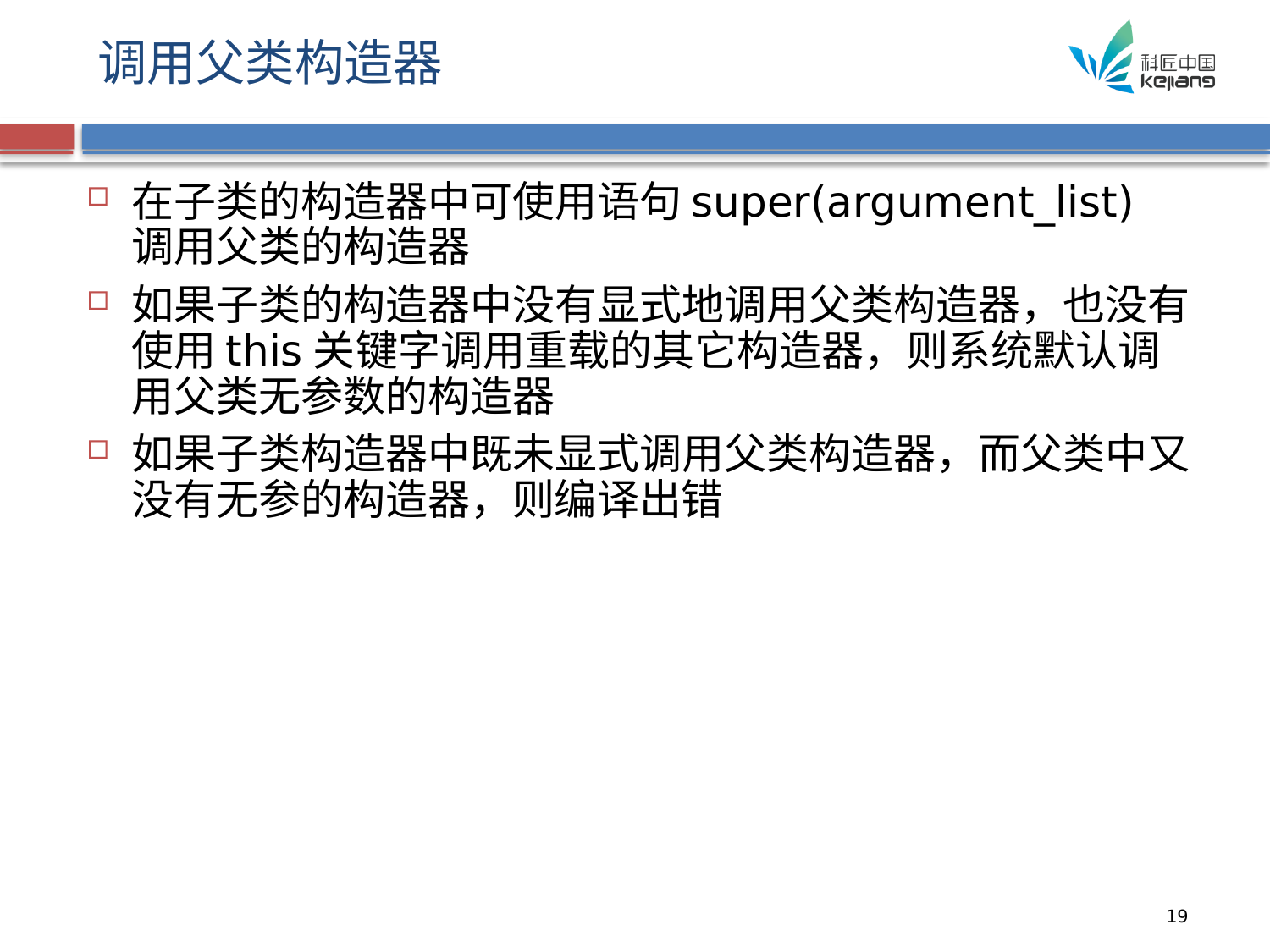

# 调用父类构造器
在子类的构造器中可使用语句super(argument_list) 调用父类的构造器
如果子类的构造器中没有显式地调用父类构造器，也没有使用this关键字调用重载的其它构造器，则系统默认调用父类无参数的构造器
如果子类构造器中既未显式调用父类构造器，而父类中又没有无参的构造器，则编译出错

19